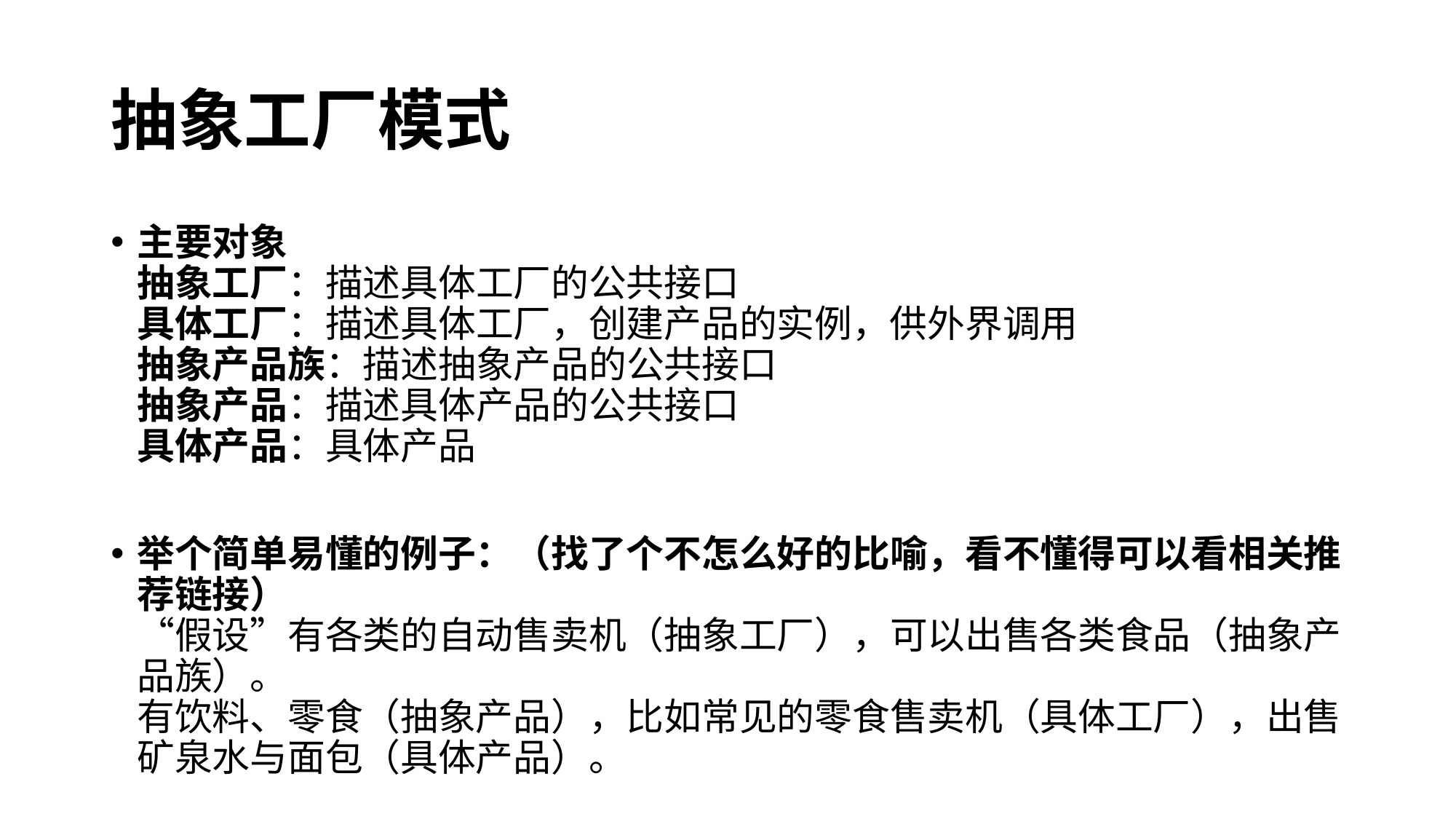

# 抽象工厂模式
主要对象
抽象工厂：描述具体工厂的公共接口
具体工厂：描述具体工厂，创建产品的实例，供外界调用
抽象产品族：描述抽象产品的公共接口
抽象产品：描述具体产品的公共接口
具体产品：具体产品

举个简单易懂的例子：（找了个不怎么好的比喻，看不懂得可以看相关推荐链接）
“假设”有各类的自动售卖机（抽象工厂），可以出售各类食品（抽象产品族）。
有饮料、零食（抽象产品），比如常见的零食售卖机（具体工厂），出售矿泉水与面包（具体产品）。